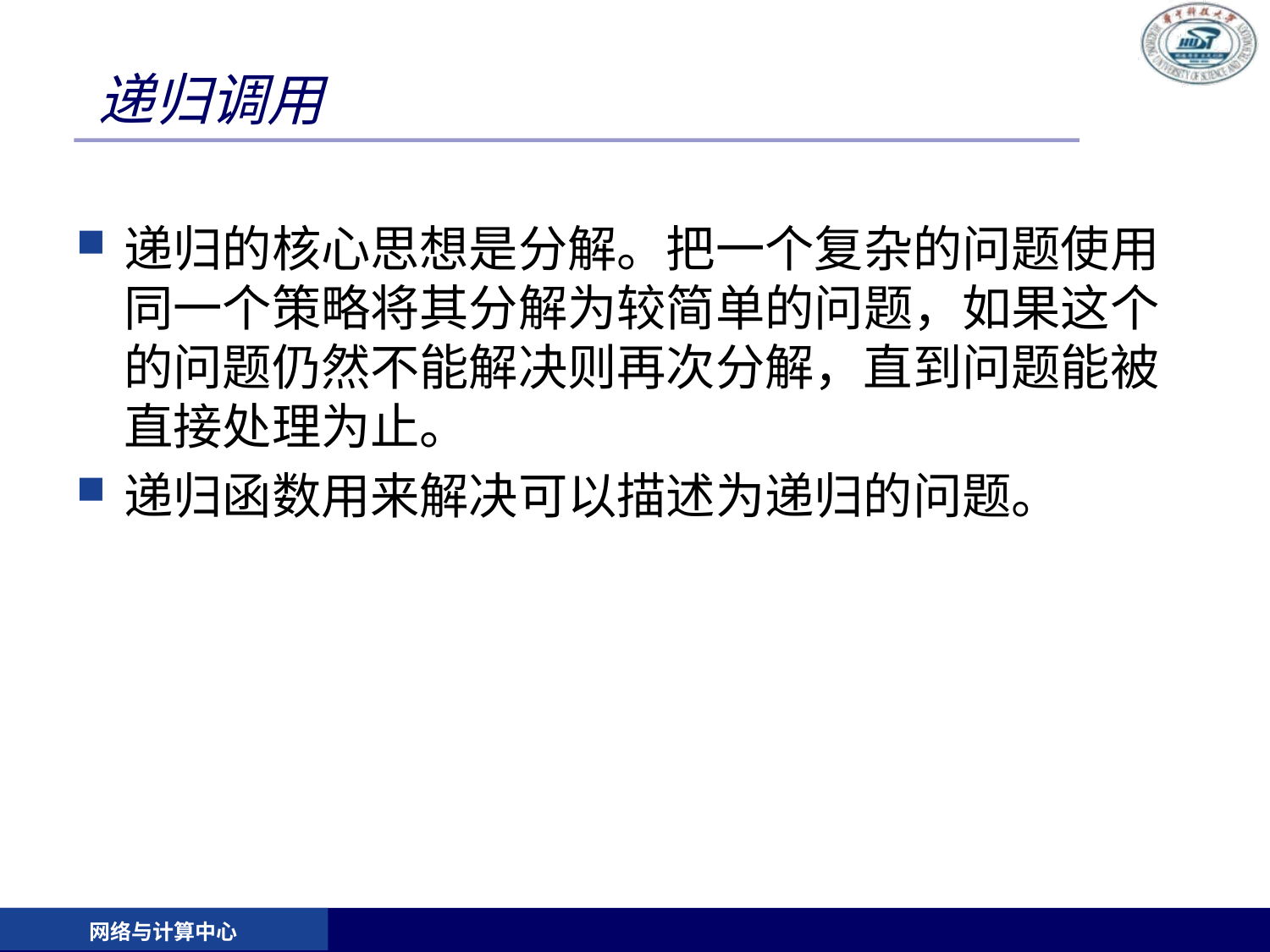

# 递归调用
递归的核心思想是分解。把一个复杂的问题使用同一个策略将其分解为较简单的问题，如果这个的问题仍然不能解决则再次分解，直到问题能被直接处理为止。
递归函数用来解决可以描述为递归的问题。
网络与计算中心